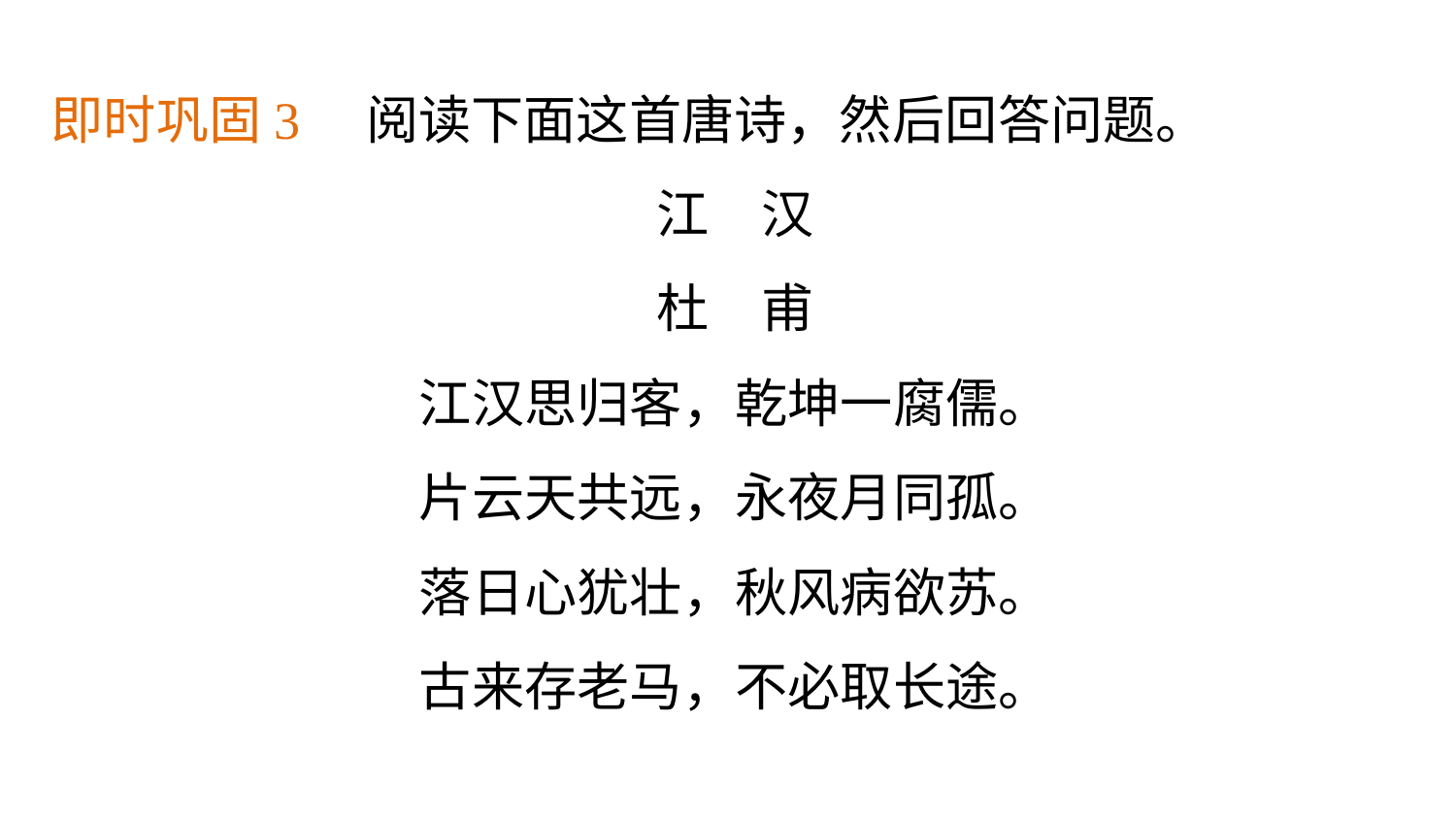

即时巩固3　阅读下面这首唐诗，然后回答问题。
江　汉
杜　甫
江汉思归客，乾坤一腐儒。
片云天共远，永夜月同孤。
落日心犹壮，秋风病欲苏。
古来存老马，不必取长途。